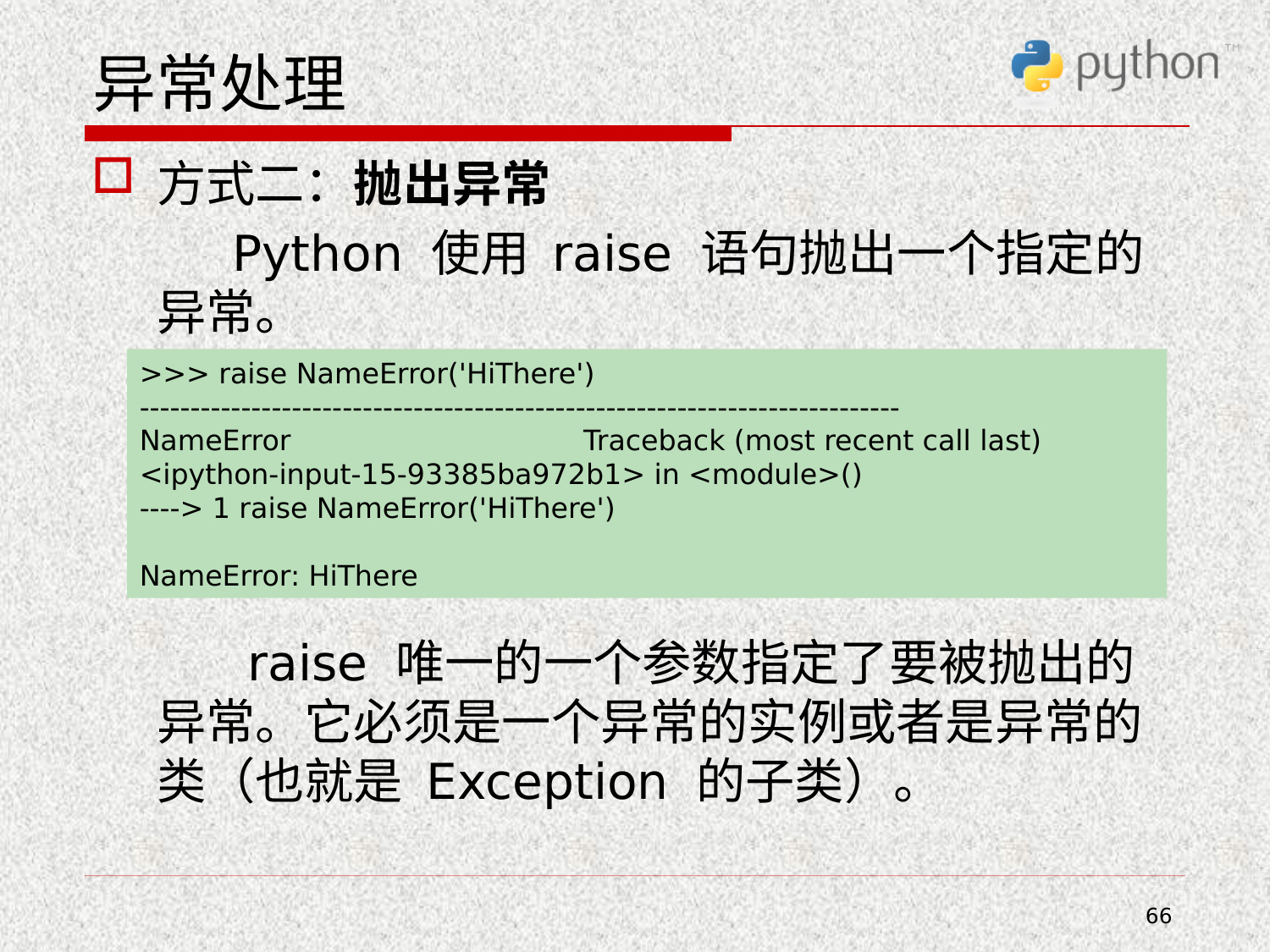

# 异常处理
方式二：抛出异常
         Python 使用 raise 语句抛出一个指定的异常。

          raise 唯一的一个参数指定了要被抛出的异常。它必须是一个异常的实例或者是异常的类（也就是 Exception 的子类）。
>>> raise NameError('HiThere')
---------------------------------------------------------------------------
NameError                                 Traceback (most recent call last)
<ipython-input-15-93385ba972b1> in <module>()
----> 1 raise NameError('HiThere')

NameError: HiThere
66